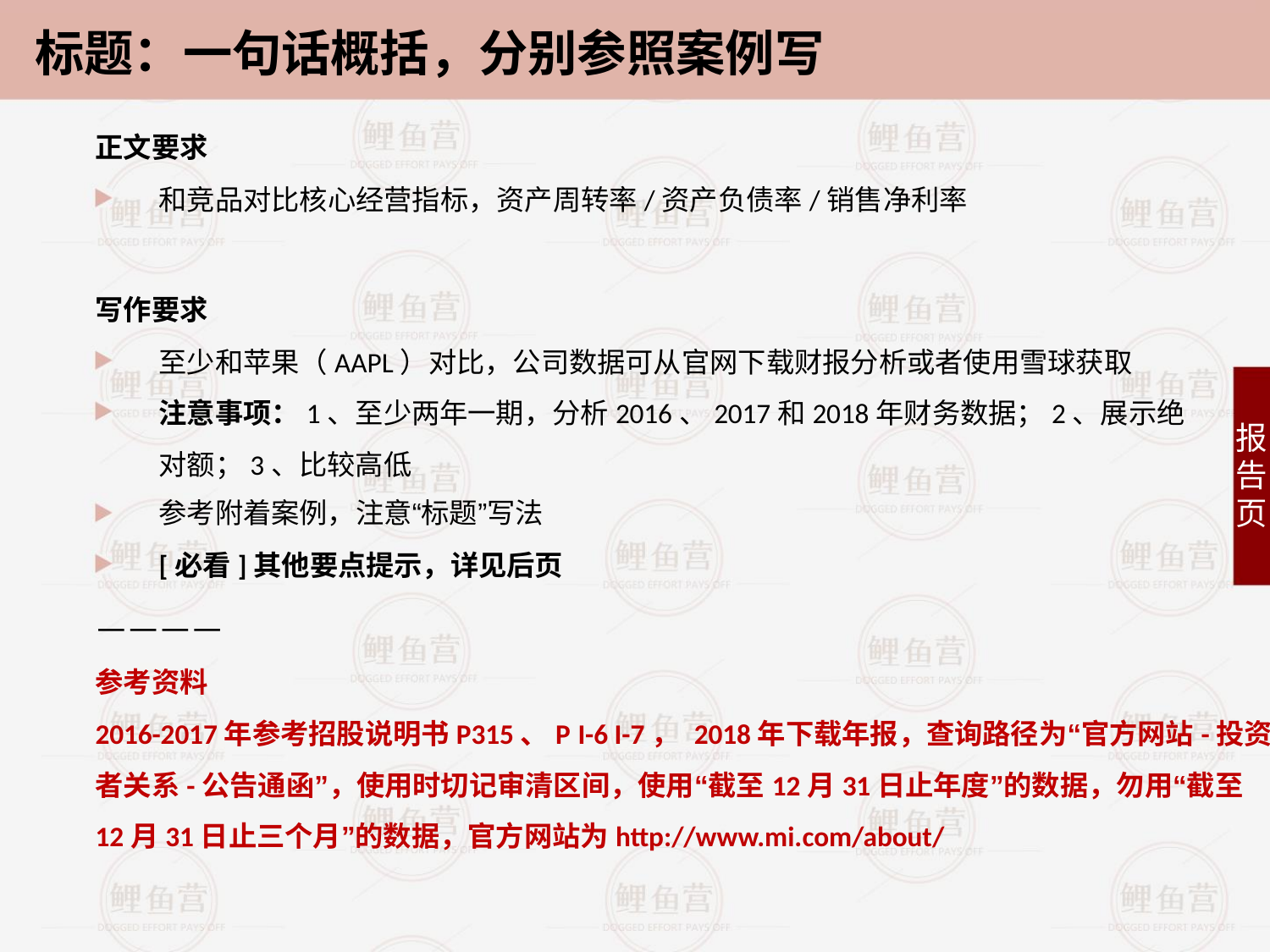

标题：一句话概括，分别参照案例写
正文要求
和竞品对比核心经营指标，资产周转率/资产负债率/销售净利率
写作要求
至少和苹果（AAPL）对比，公司数据可从官网下载财报分析或者使用雪球获取
注意事项：1、至少两年一期，分析2016、2017和2018年财务数据；2、展示绝
对额；3、比较高低
报
告
页
参考附着案例，注意“标题”写法
[必看]其他要点提示，详见后页
————
参考资料
2016-2017年参考招股说明书P315、P I-6 I-7， 2018年下载年报，查询路径为“官方网站-投资
者关系-公告通函”，使用时切记审清区间，使用“截至12月31日止年度”的数据，勿用“截至
12月31日止三个月”的数据，官方网站为http://www.mi.com/about/